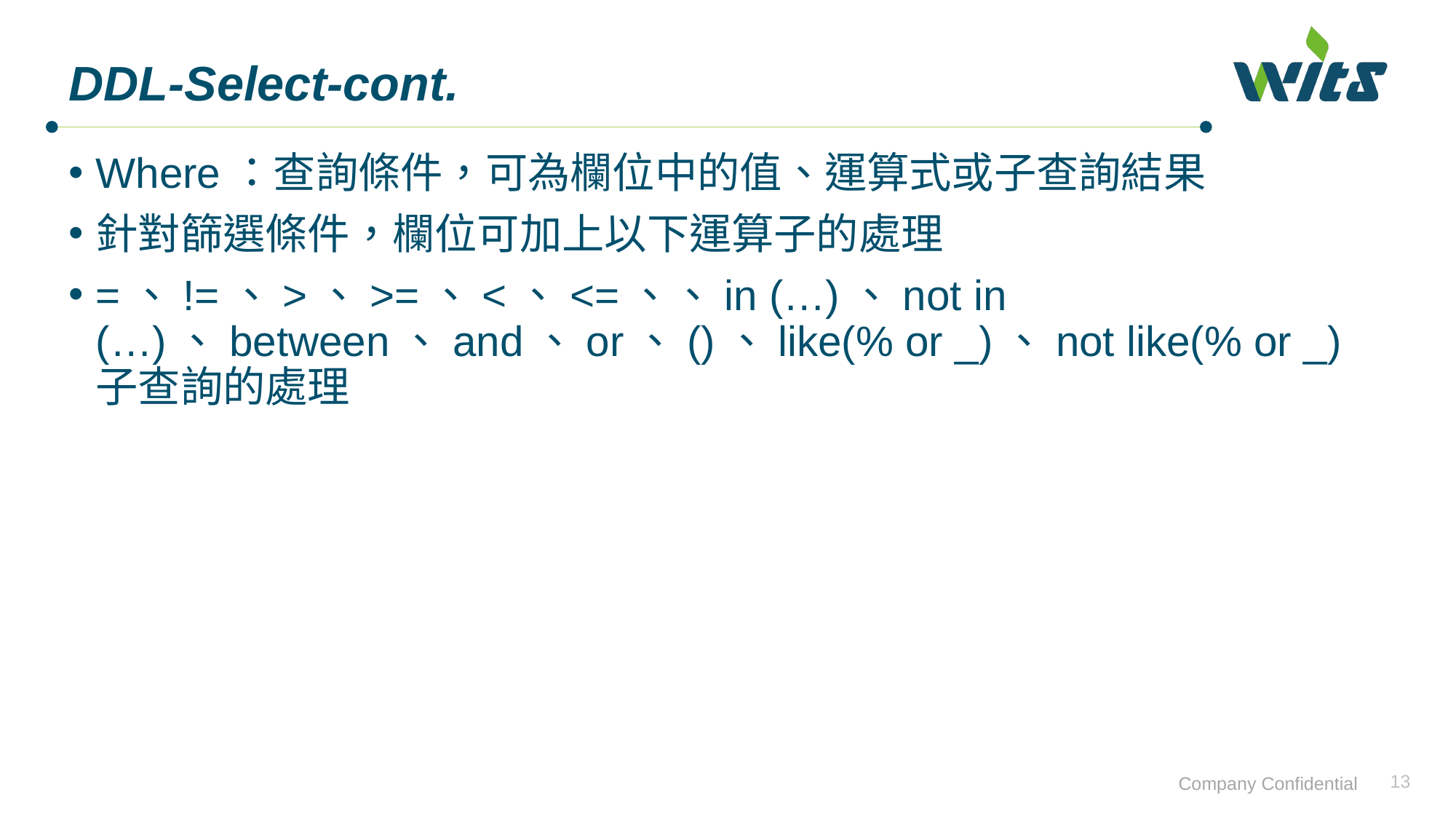

# DDL-Select-cont.
Where：查詢條件，可為欄位中的值、運算式或子查詢結果
針對篩選條件，欄位可加上以下運算子的處理
=、!=、>、>=、<、<=、、in (…)、not in (…)、between、and、or、()、like(% or _)、not like(% or _)子查詢的處理
13